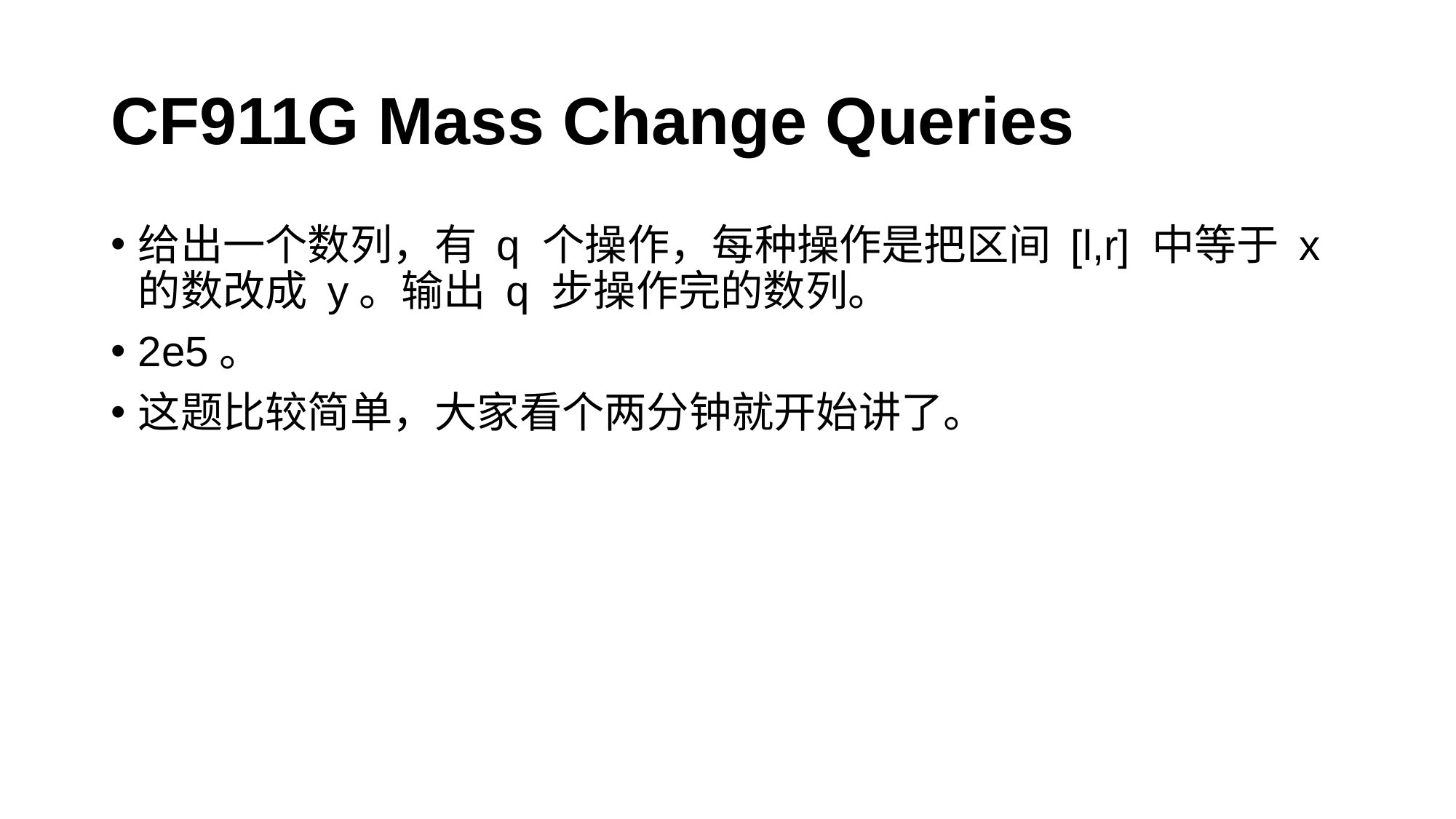

# CF911G Mass Change Queries
给出一个数列，有 q 个操作，每种操作是把区间 [l,r] 中等于 x 的数改成 y。输出 q 步操作完的数列。
2e5。
这题比较简单，大家看个两分钟就开始讲了。